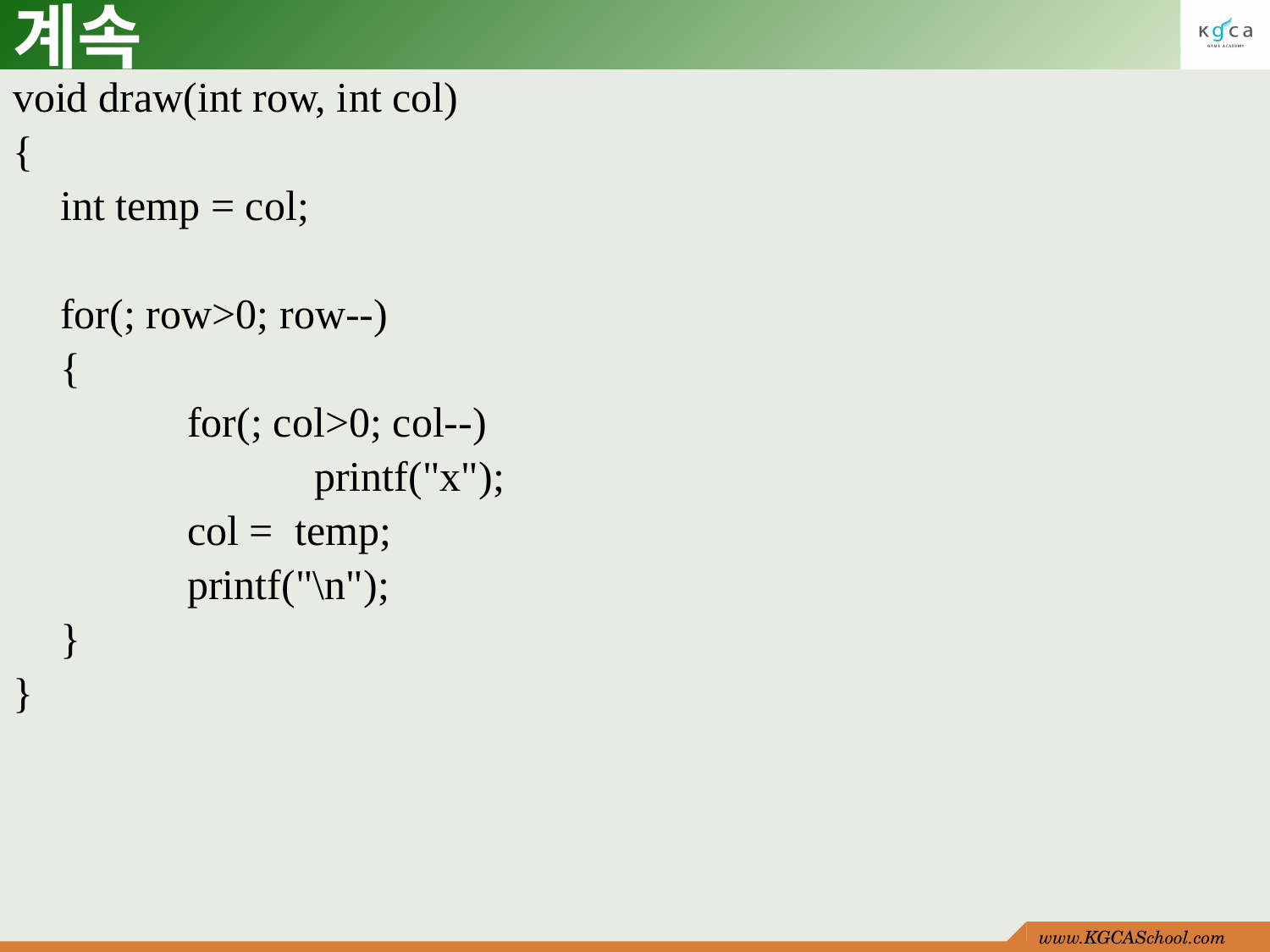

# 계속
void draw(int row, int col)
{
	int temp = col;

	for(; row>0; row--)
	{
		for(; col>0; col--)
			printf("x");
		col =  temp;
		printf("\n");
	}
}